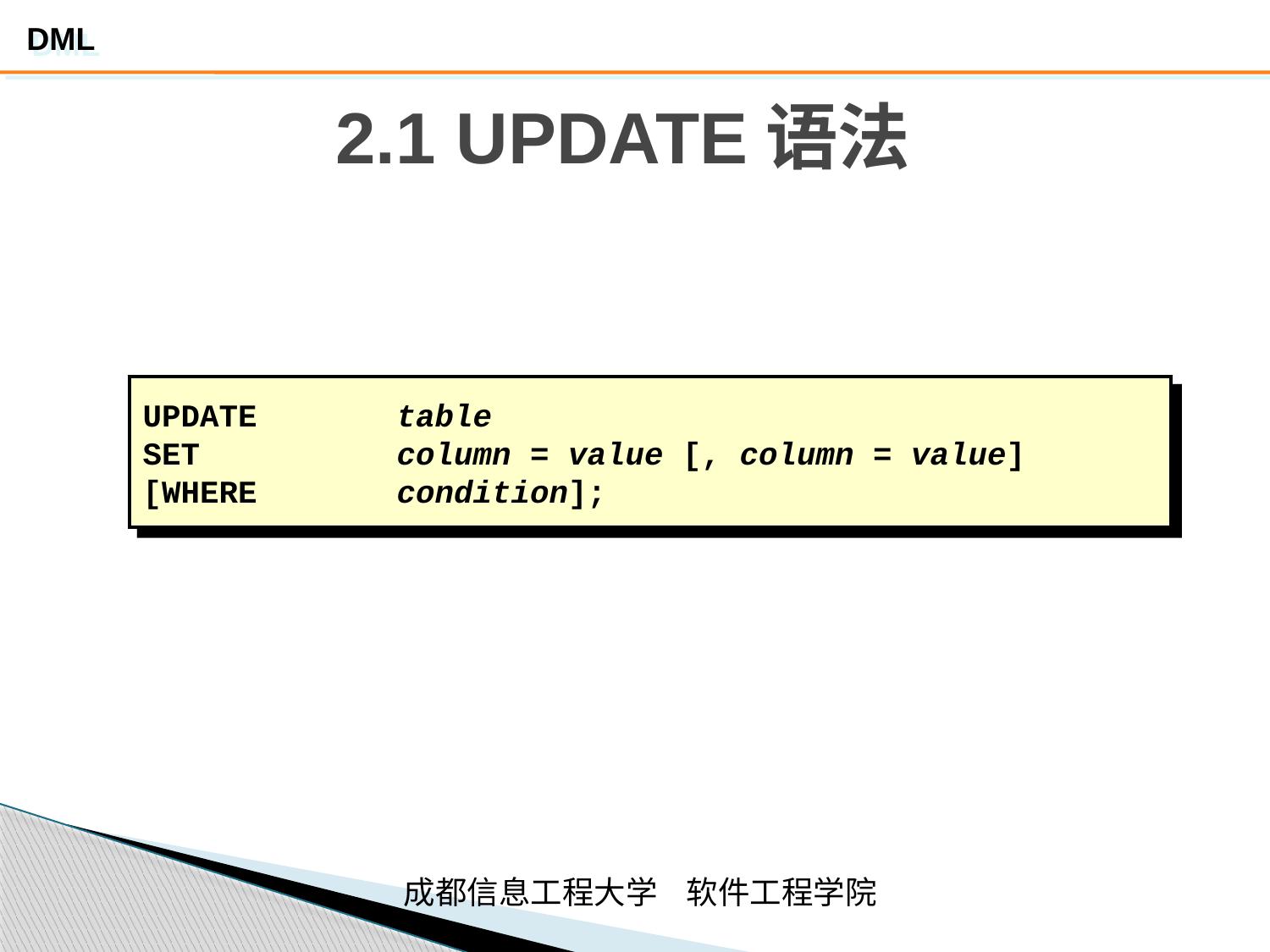

# 2.1 UPDATE语法
UPDATE		table
SET		column = value [, column = value]
[WHERE 		condition];